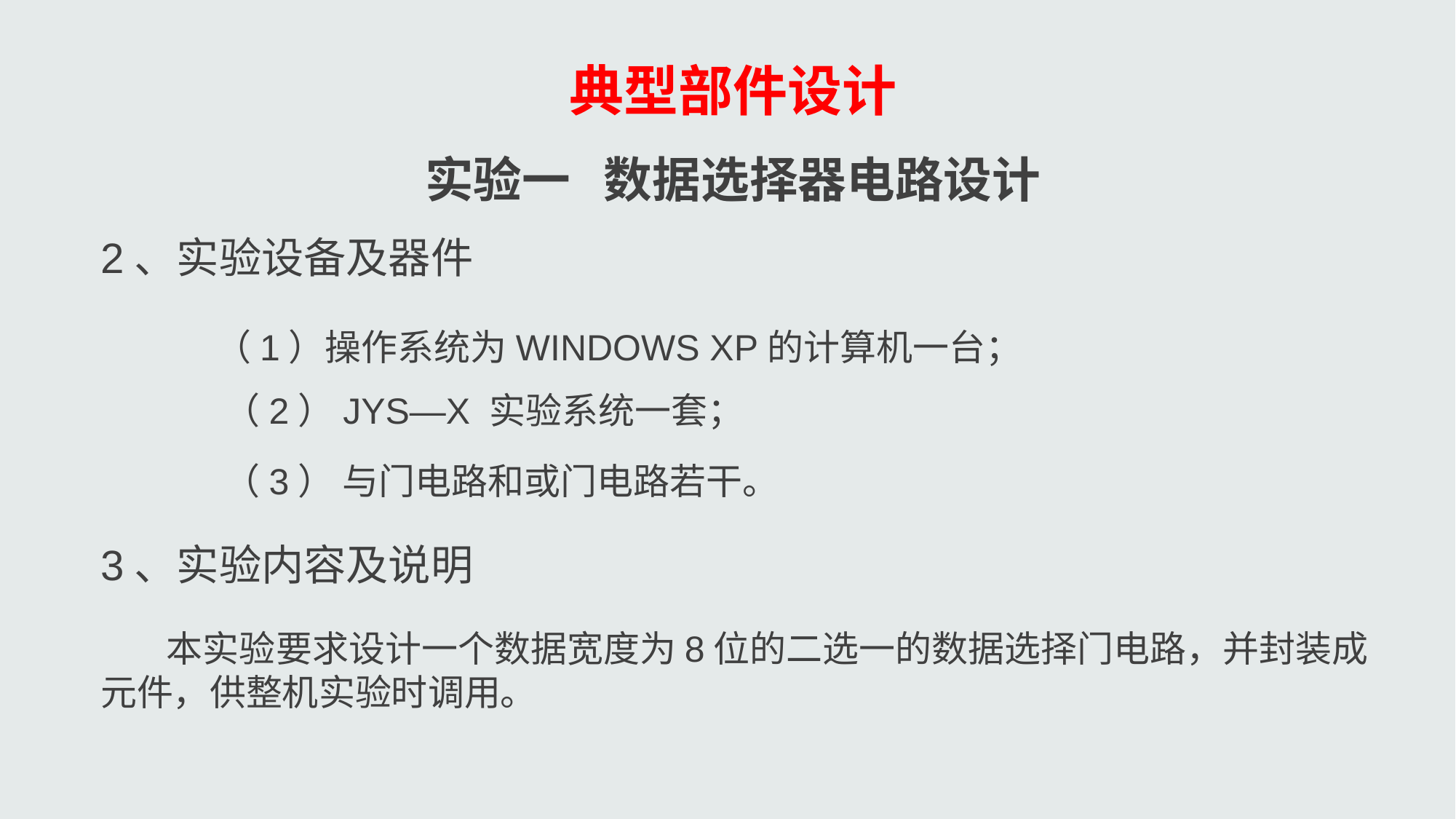

典型部件设计
实验一   数据选择器电路设计
2、实验设备及器件
           （1）操作系统为WINDOWS XP的计算机一台；
              （2）JYS—X 实验系统一套；
              （3） 与门电路和或门电路若干。
3、实验内容及说明
       本实验要求设计一个数据宽度为8位的二选一的数据选择门电路，并封装成元件，供整机实验时调用。